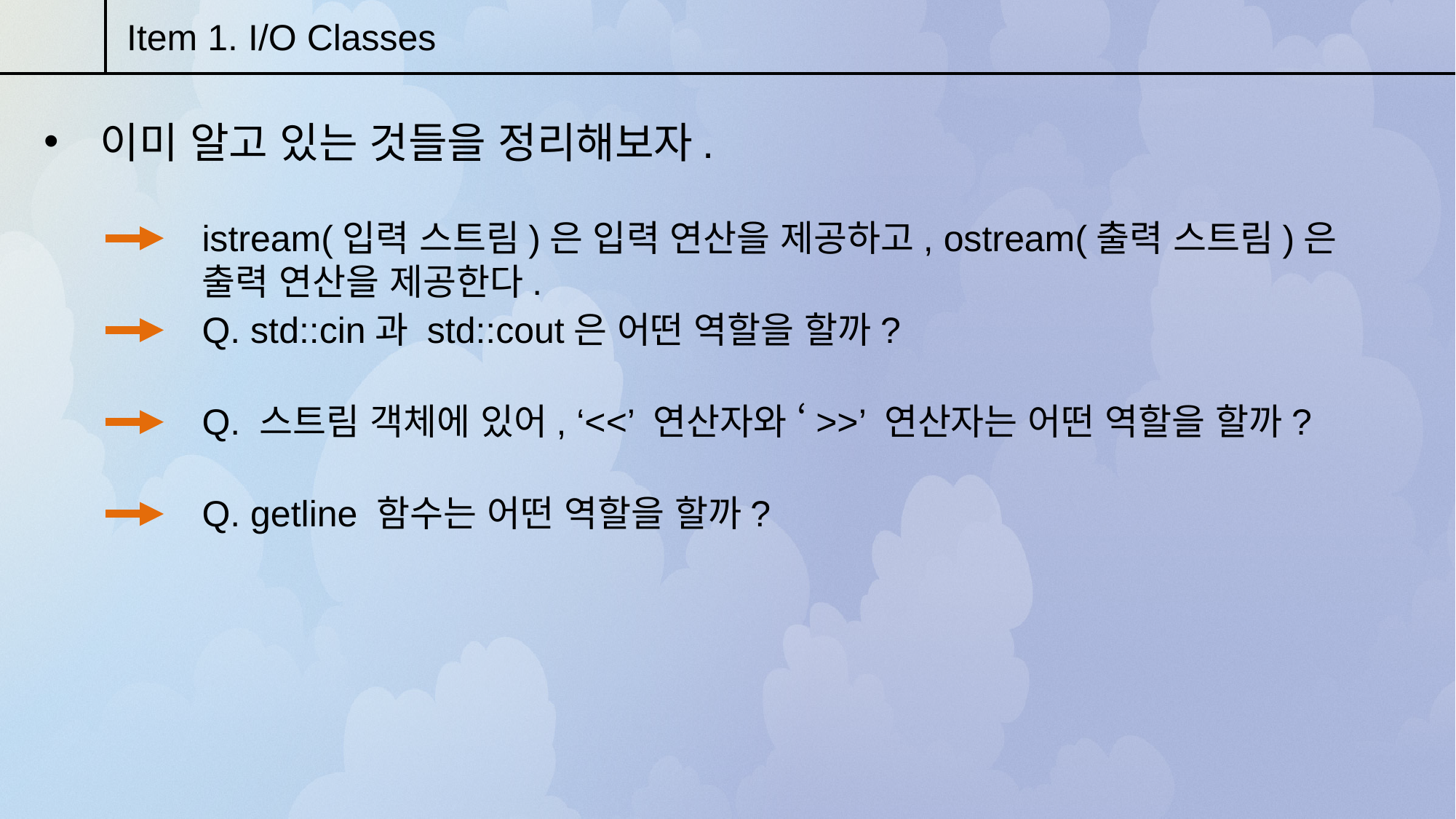

Item 1. I/O Classes
 이미 알고 있는 것들을 정리해보자.
istream(입력 스트림)은 입력 연산을 제공하고, ostream(출력 스트림)은 출력 연산을 제공한다.
Q. std::cin과 std::cout은 어떤 역할을 할까?
Q. 스트림 객체에 있어, ‘<<’ 연산자와 ‘>>’ 연산자는 어떤 역할을 할까?
Q. getline 함수는 어떤 역할을 할까?